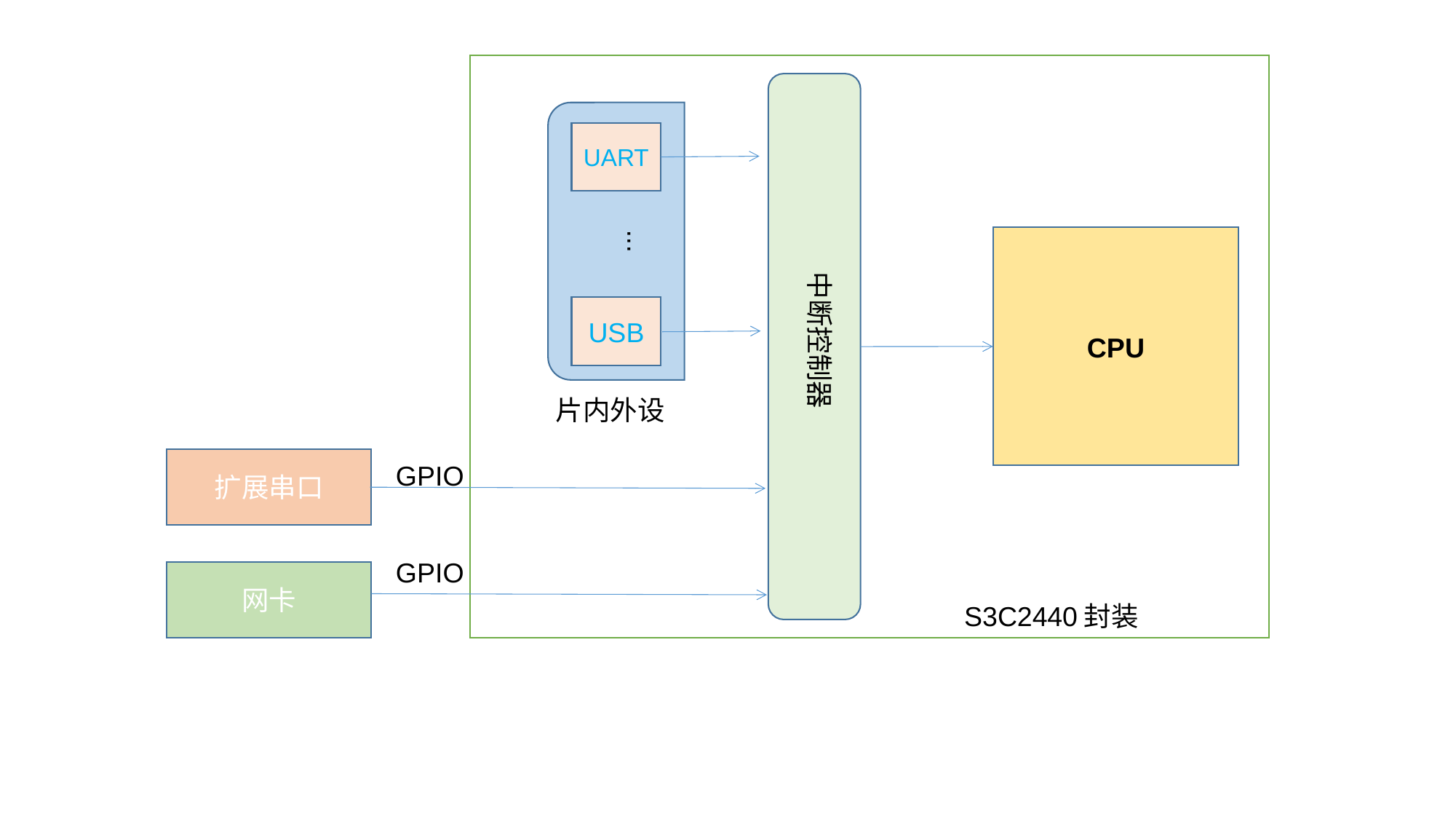

UART
...
CPU
中断控制器
USB

片内外设
扩展串口
GPIO
GPIO
网卡
S3C2440封装